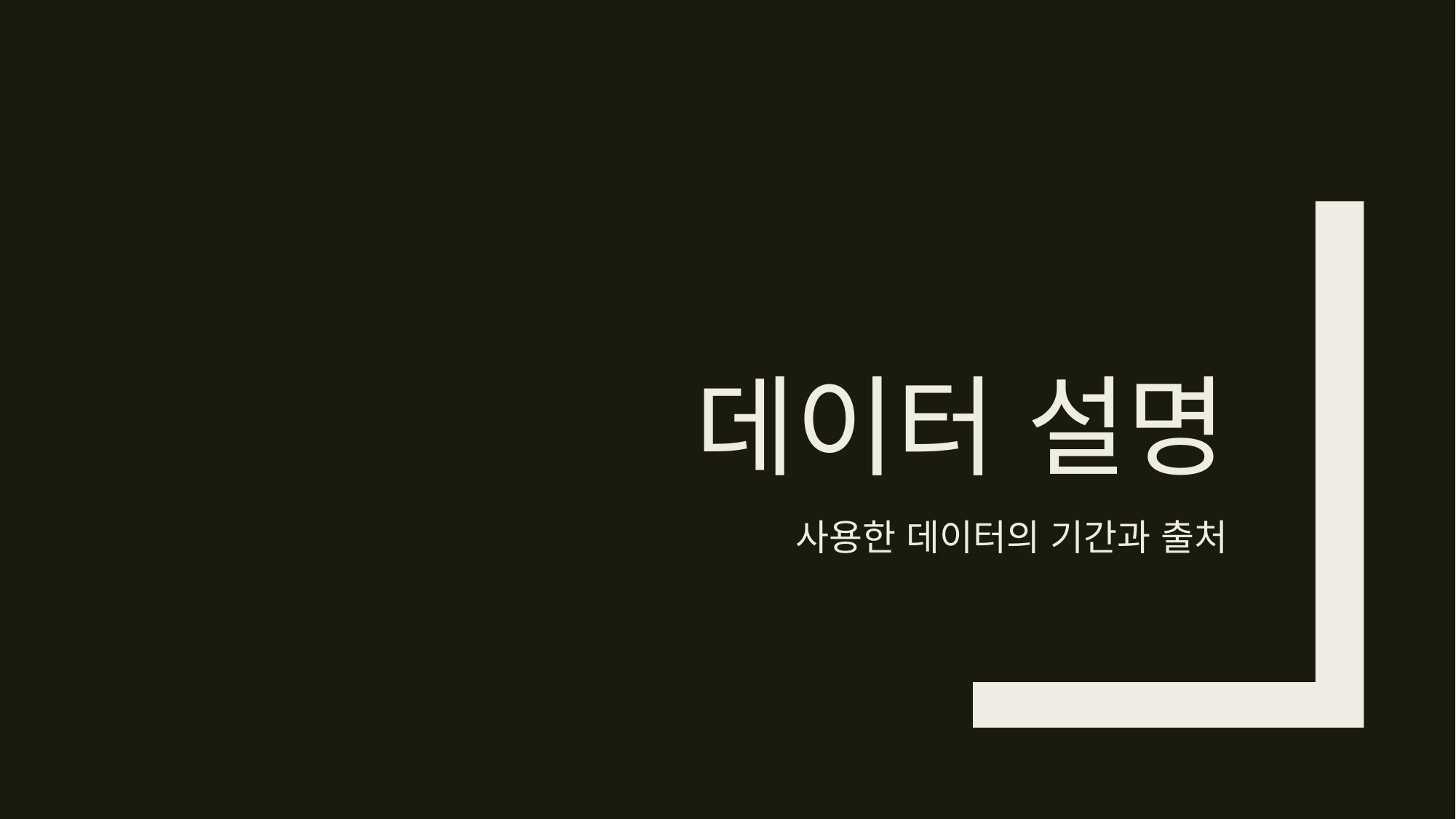

# 데이터 설명
사용한 데이터의 기간과 출처